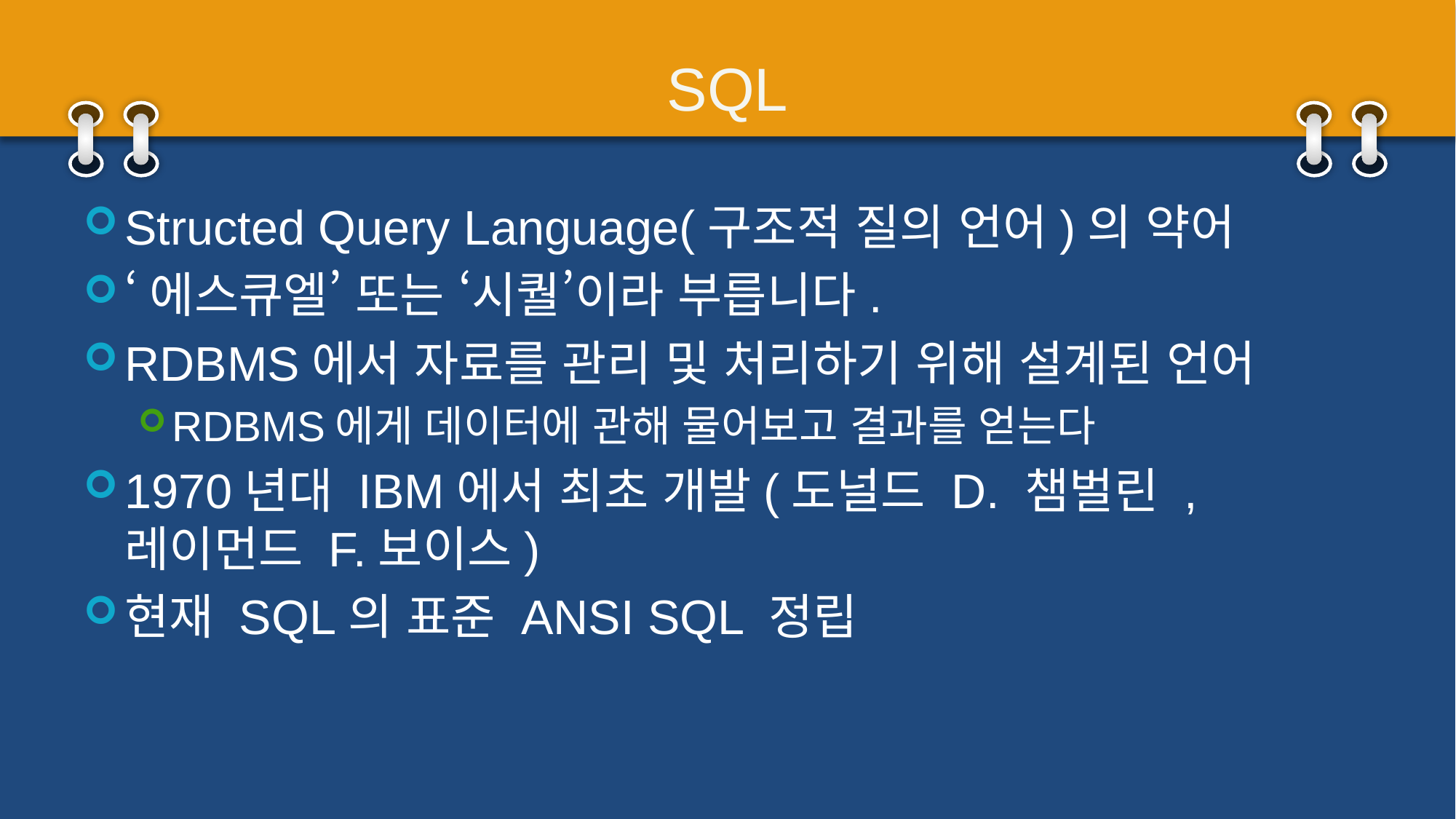

# SQL
Structed Query Language(구조적 질의 언어)의 약어
‘에스큐엘’ 또는 ‘시퀄’이라 부릅니다.
RDBMS에서 자료를 관리 및 처리하기 위해 설계된 언어
RDBMS에게 데이터에 관해 물어보고 결과를 얻는다
1970년대 IBM에서 최초 개발(도널드 D. 챔벌린 , 레이먼드 F.보이스)
현재 SQL의 표준 ANSI SQL 정립